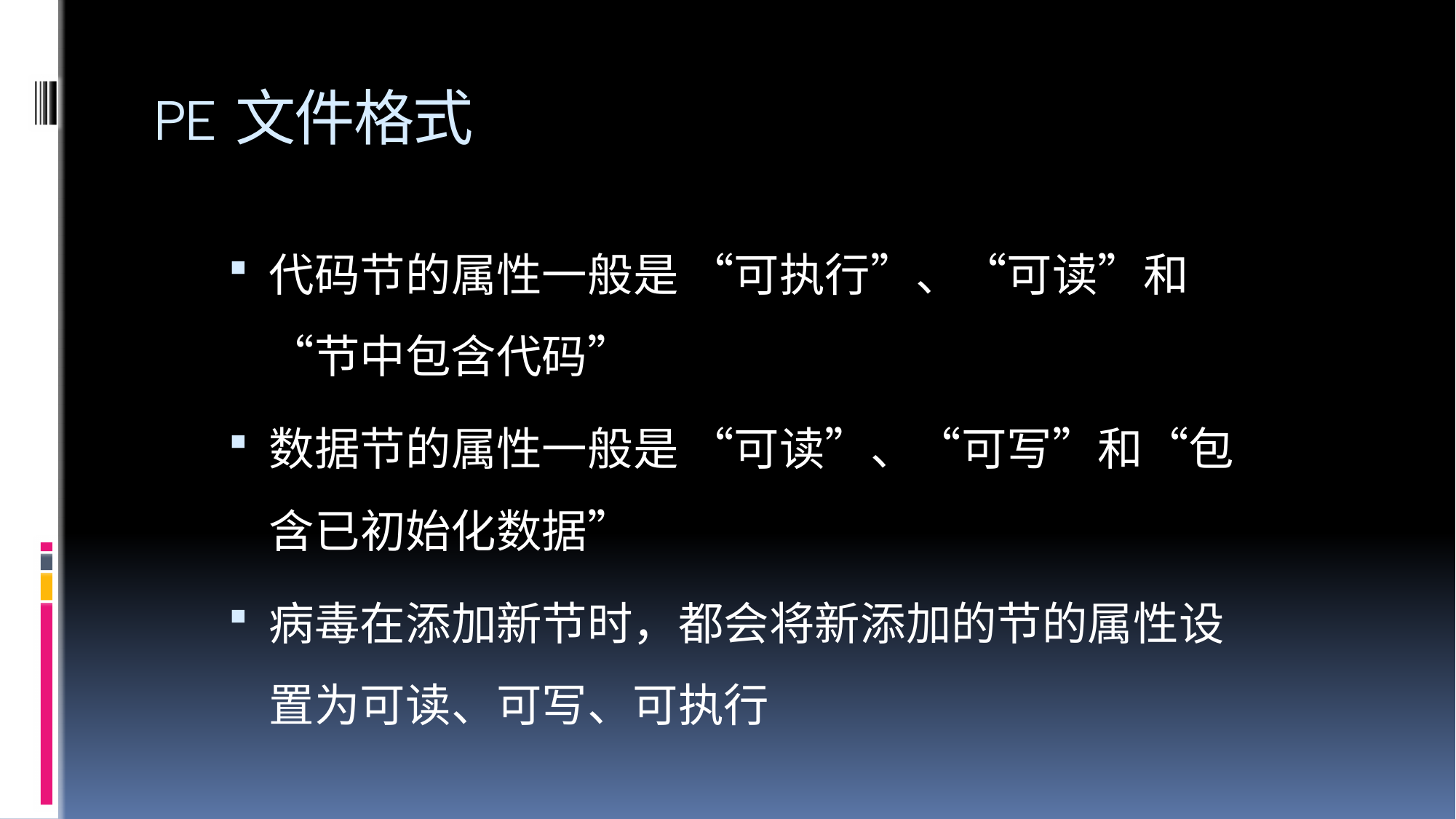

# PE文件格式
代码节的属性一般是 “可执行”、“可读”和“节中包含代码”
数据节的属性一般是 “可读”、“可写”和“包含已初始化数据”
病毒在添加新节时，都会将新添加的节的属性设置为可读、可写、可执行